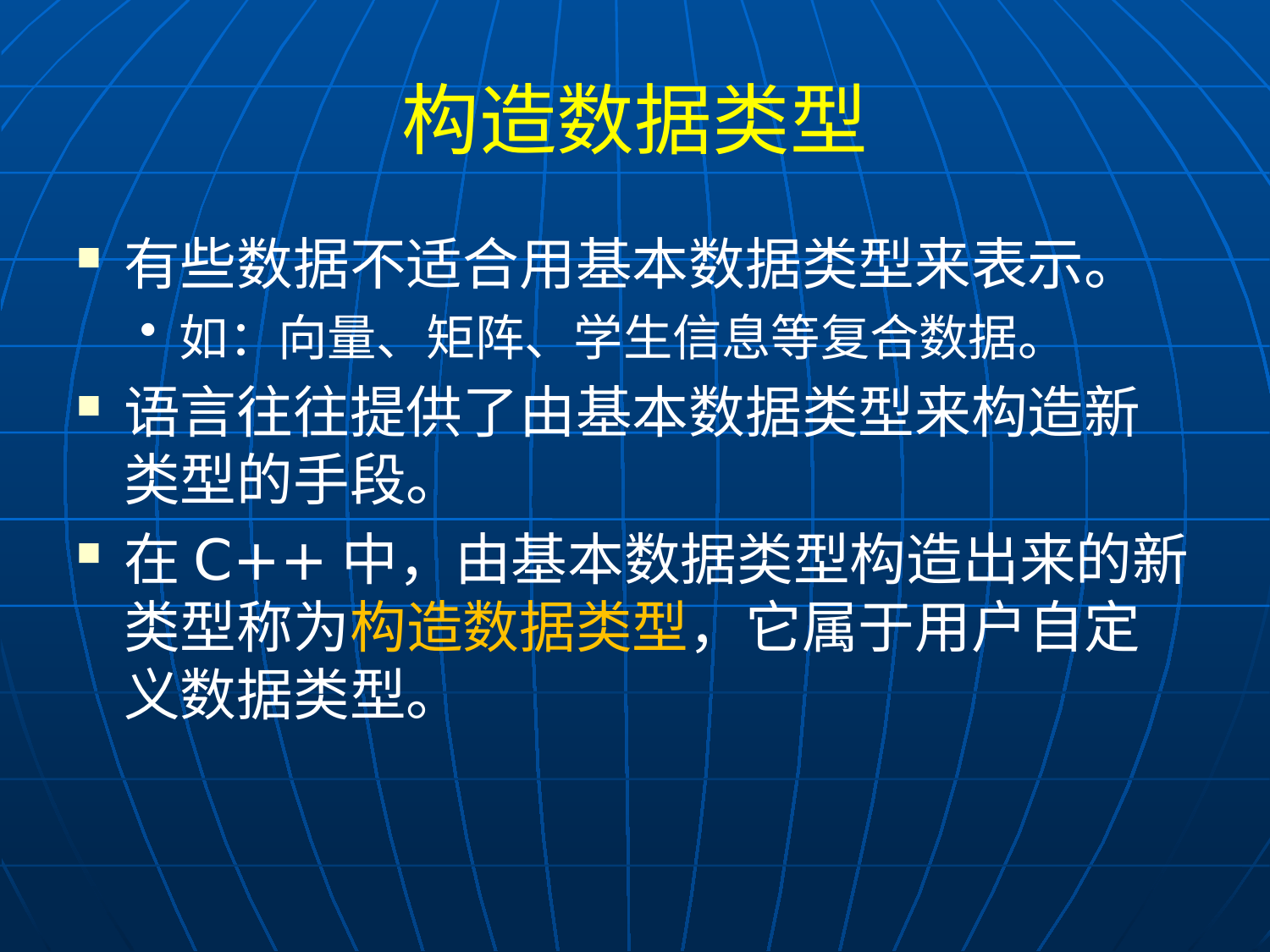

# 构造数据类型
有些数据不适合用基本数据类型来表示。
如：向量、矩阵、学生信息等复合数据。
语言往往提供了由基本数据类型来构造新类型的手段。
在C++中，由基本数据类型构造出来的新类型称为构造数据类型，它属于用户自定义数据类型。